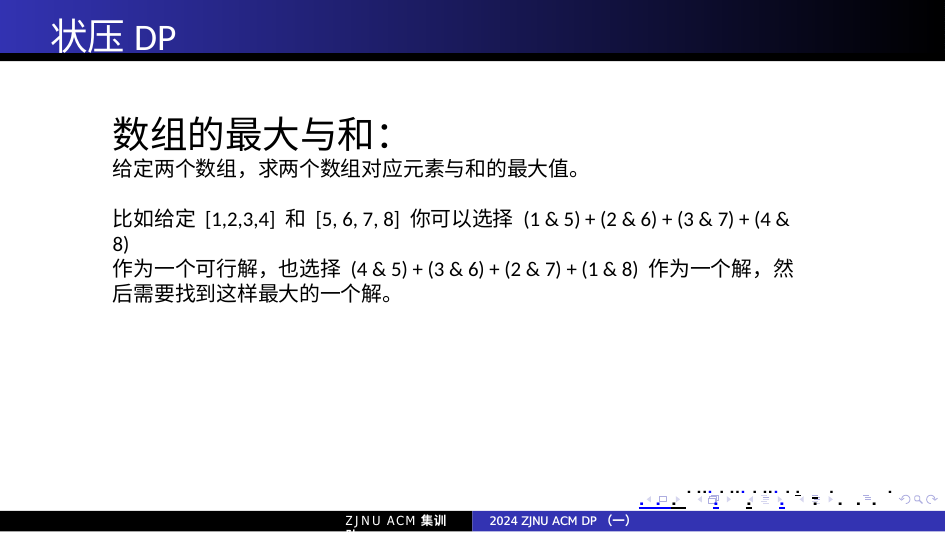

状压DP
数组的最大与和：
给定两个数组，求两个数组对应元素与和的最大值。

比如给定 [1,2,3,4] 和 [5, 6, 7, 8] 你可以选择 (1 & 5) + (2 & 6) + (3 & 7) + (4 & 8)
作为一个可行解，也选择 (4 & 5) + (3 & 6) + (2 & 7) + (1 & 8) 作为一个解，然后需要找到这样最大的一个解。
. . . ................. . .. . . .
2024 ZJNU ACM DP（一）
ZJNU ACM集训队